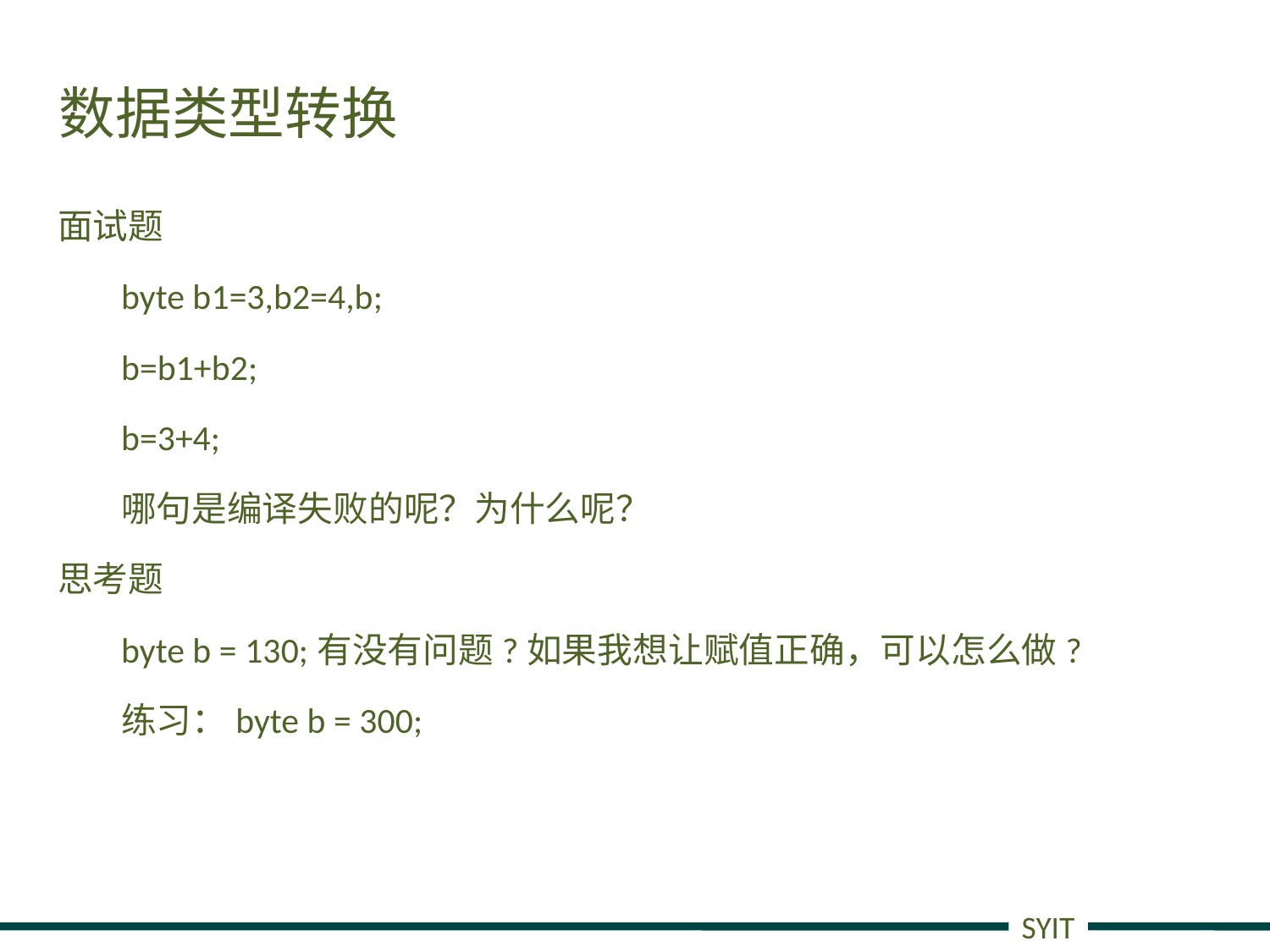

# 数据类型转换
面试题
byte b1=3,b2=4,b;
b=b1+b2;
b=3+4;
哪句是编译失败的呢？为什么呢？
思考题
byte b = 130;有没有问题?如果我想让赋值正确，可以怎么做?
练习：byte b = 300;
SYIT